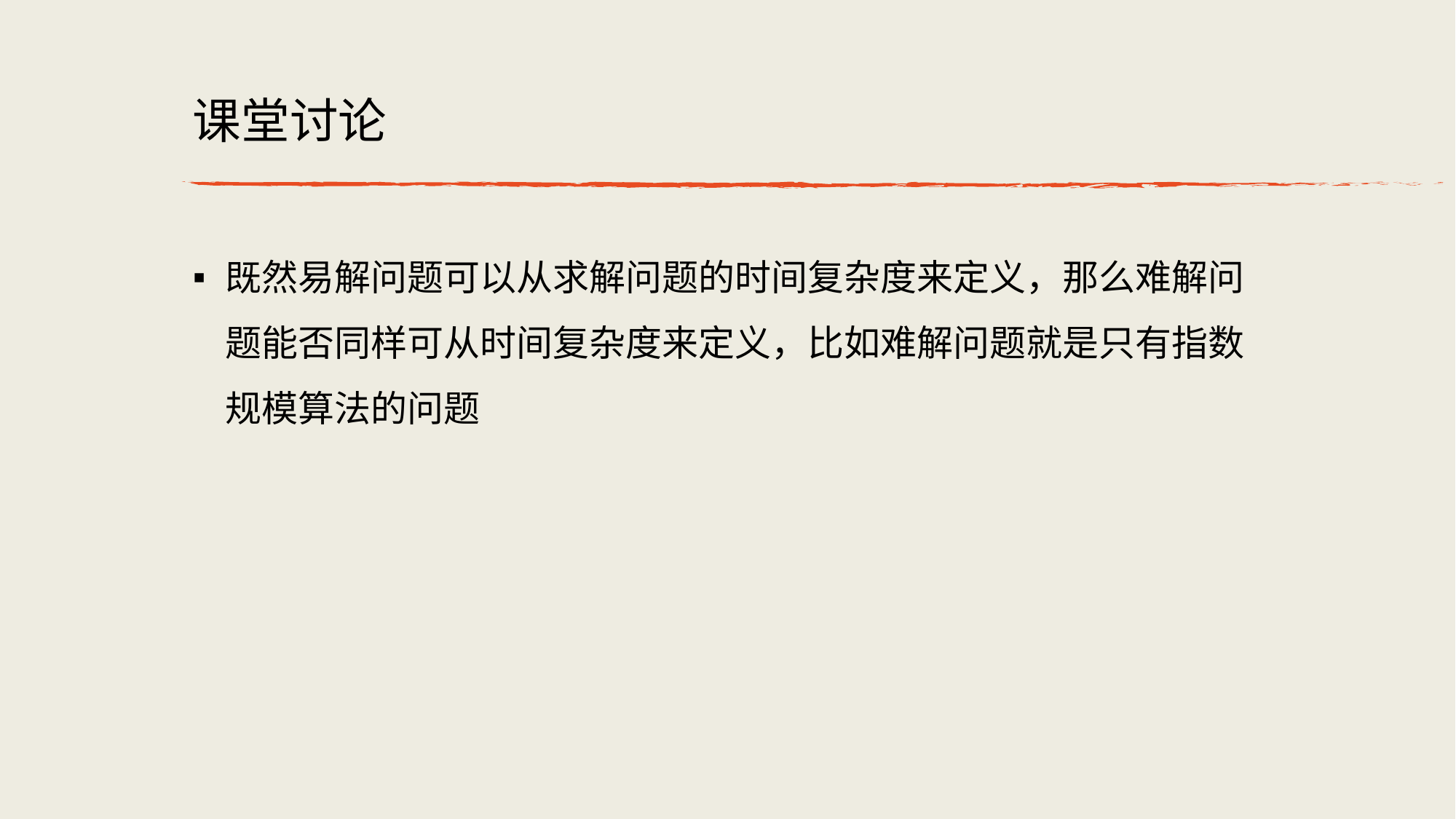

# 课堂讨论
既然易解问题可以从求解问题的时间复杂度来定义，那么难解问题能否同样可从时间复杂度来定义，比如难解问题就是只有指数规模算法的问题